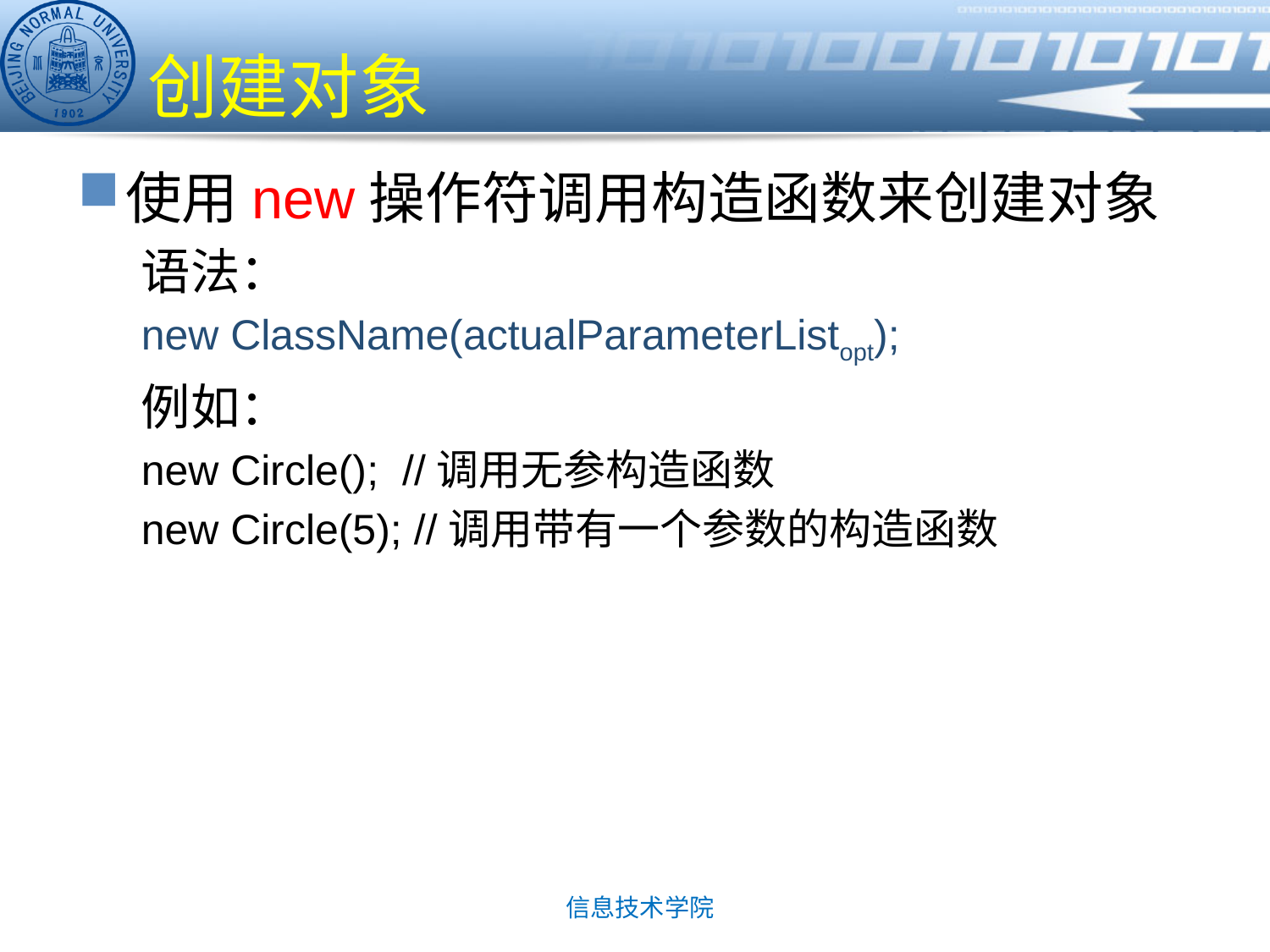

# 创建对象
使用new操作符调用构造函数来创建对象
语法：
new ClassName(actualParameterListopt);
例如：
new Circle();  //调用无参构造函数
new Circle(5); //调用带有一个参数的构造函数

10